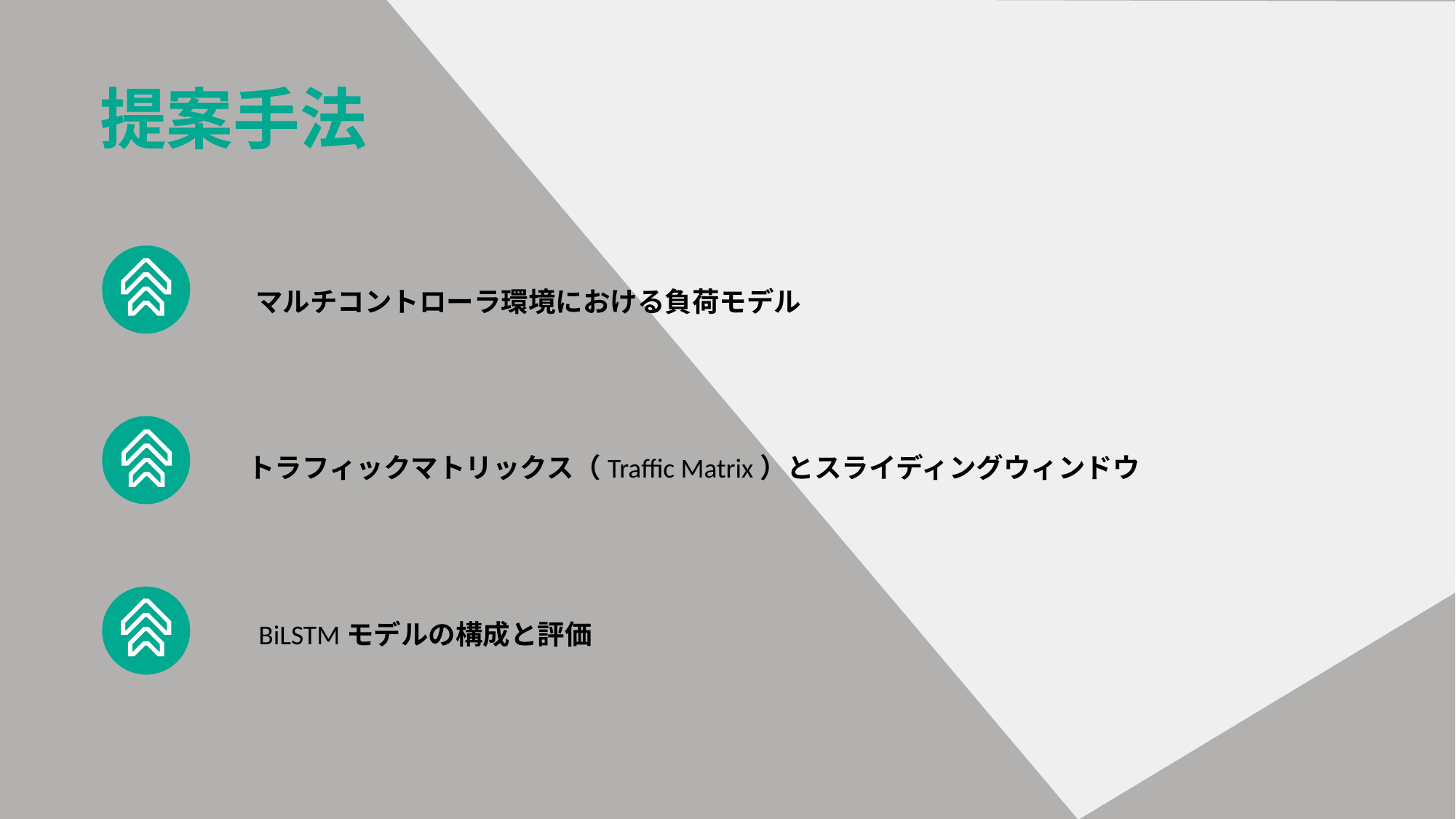

提案手法

マルチコントローラ環境における負荷モデル

トラフィックマトリックス（Traffic Matrix）とスライディングウィンドウ

BiLSTMモデルの構成と評価